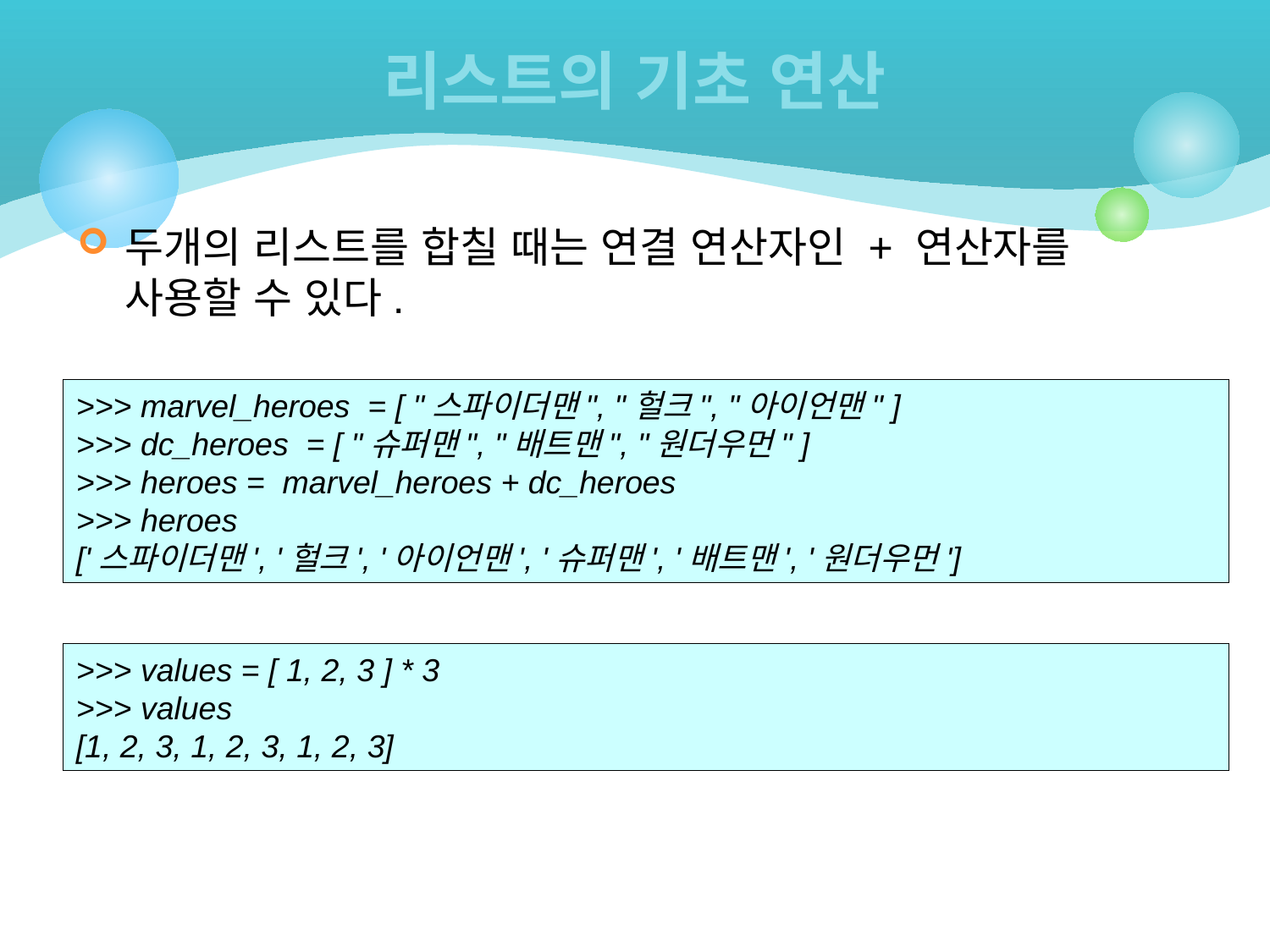

# 리스트의 기초 연산
두개의 리스트를 합칠 때는 연결 연산자인 + 연산자를 사용할 수 있다.

>>> marvel_heroes  = [ "스파이더맨", "헐크", "아이언맨" ]
>>> dc_heroes  = [ "슈퍼맨", "배트맨", "원더우먼" ]
>>> heroes =  marvel_heroes + dc_heroes
>>> heroes
['스파이더맨', '헐크', '아이언맨', '슈퍼맨', '배트맨', '원더우먼']
>>> values = [ 1, 2, 3 ] * 3
>>> values
[1, 2, 3, 1, 2, 3, 1, 2, 3]